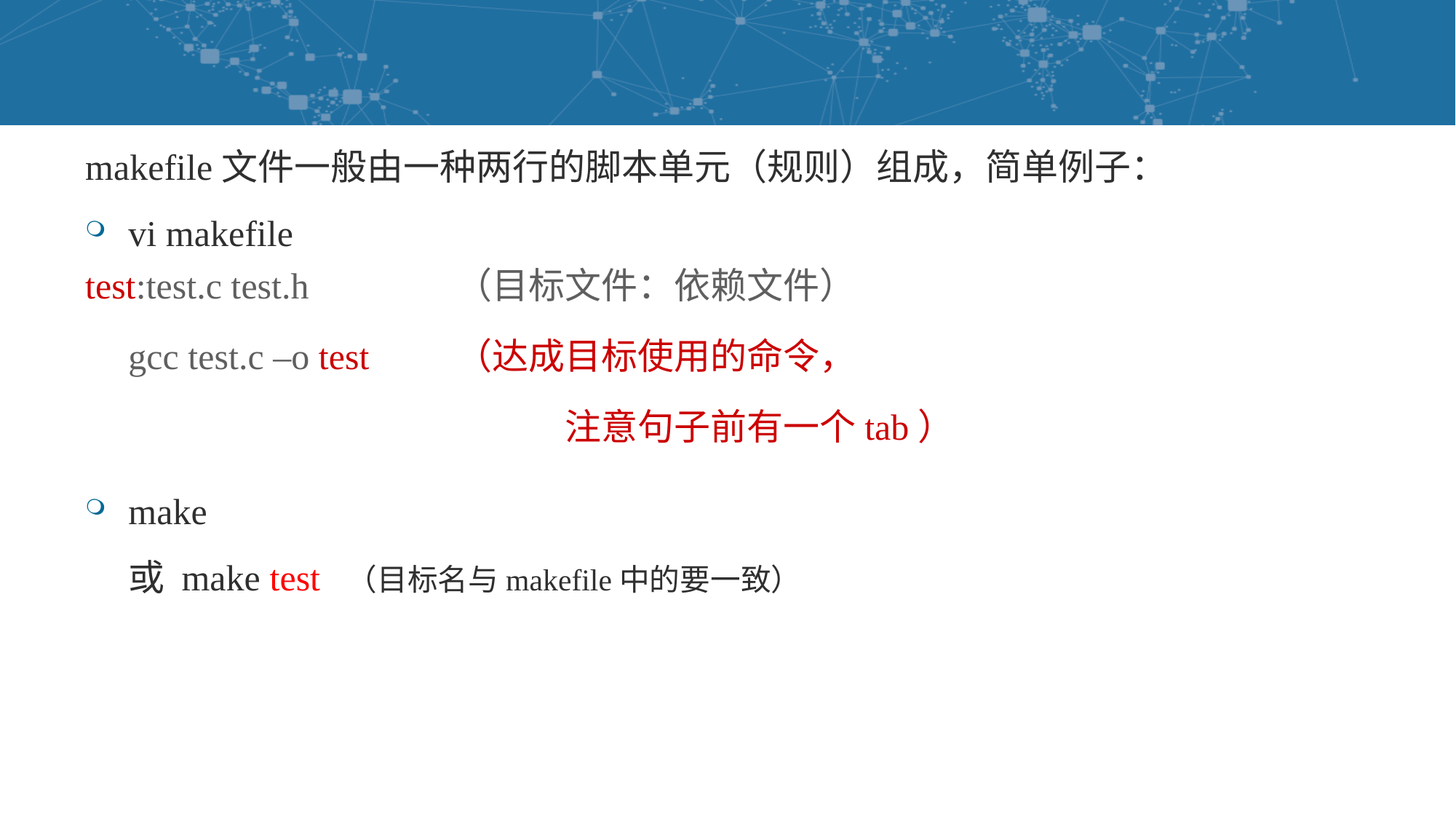

#
makefile文件一般由一种两行的脚本单元（规则）组成，简单例子：
vi makefile
test:test.c test.h		（目标文件：依赖文件）
	gcc test.c –o test	（达成目标使用的命令，
					注意句子前有一个tab）
make
	或 make test	（目标名与makefile中的要一致）
23